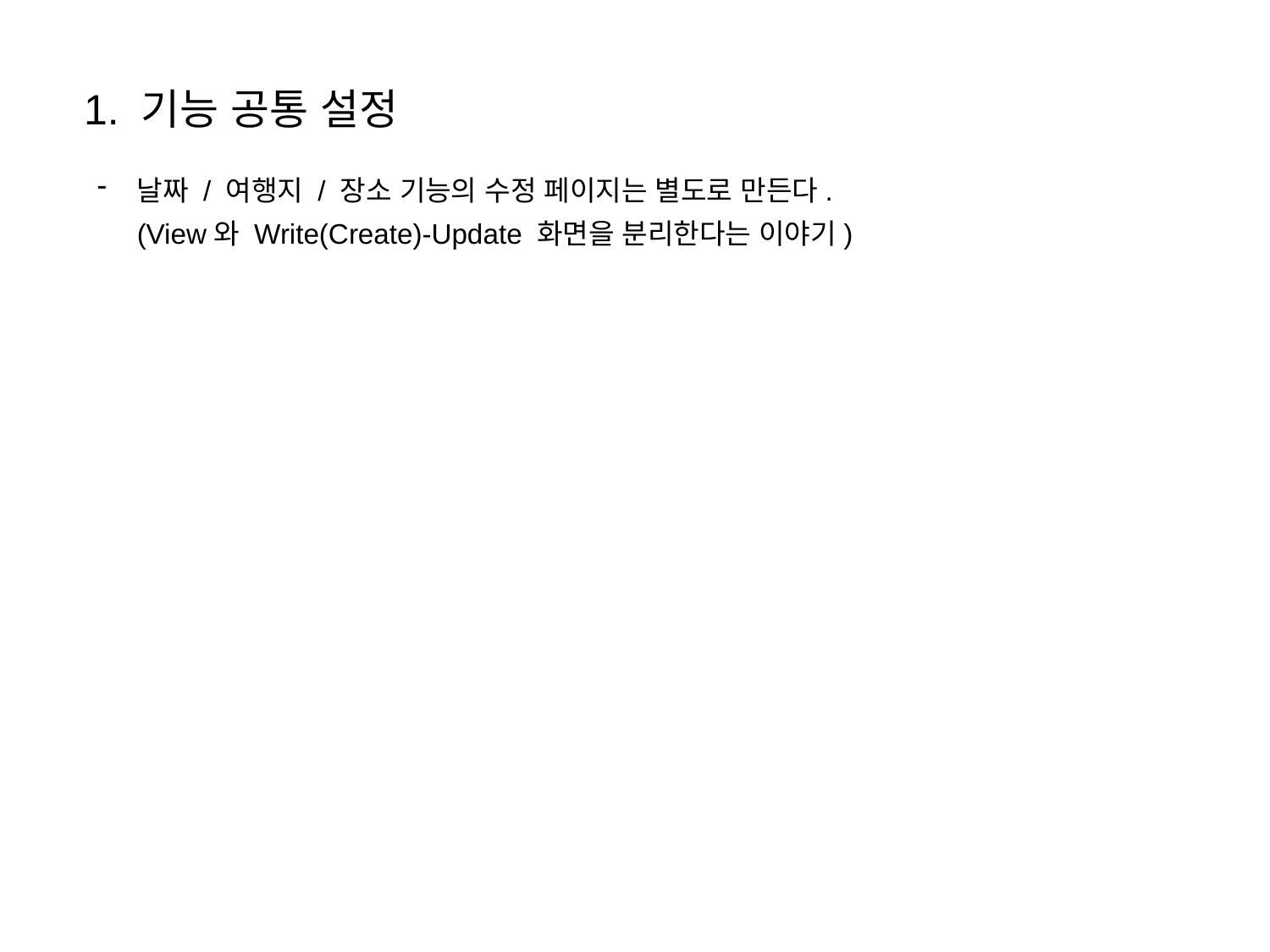

1. 기능 공통 설정
날짜 / 여행지 / 장소 기능의 수정 페이지는 별도로 만든다.
(View와 Write(Create)-Update 화면을 분리한다는 이야기)